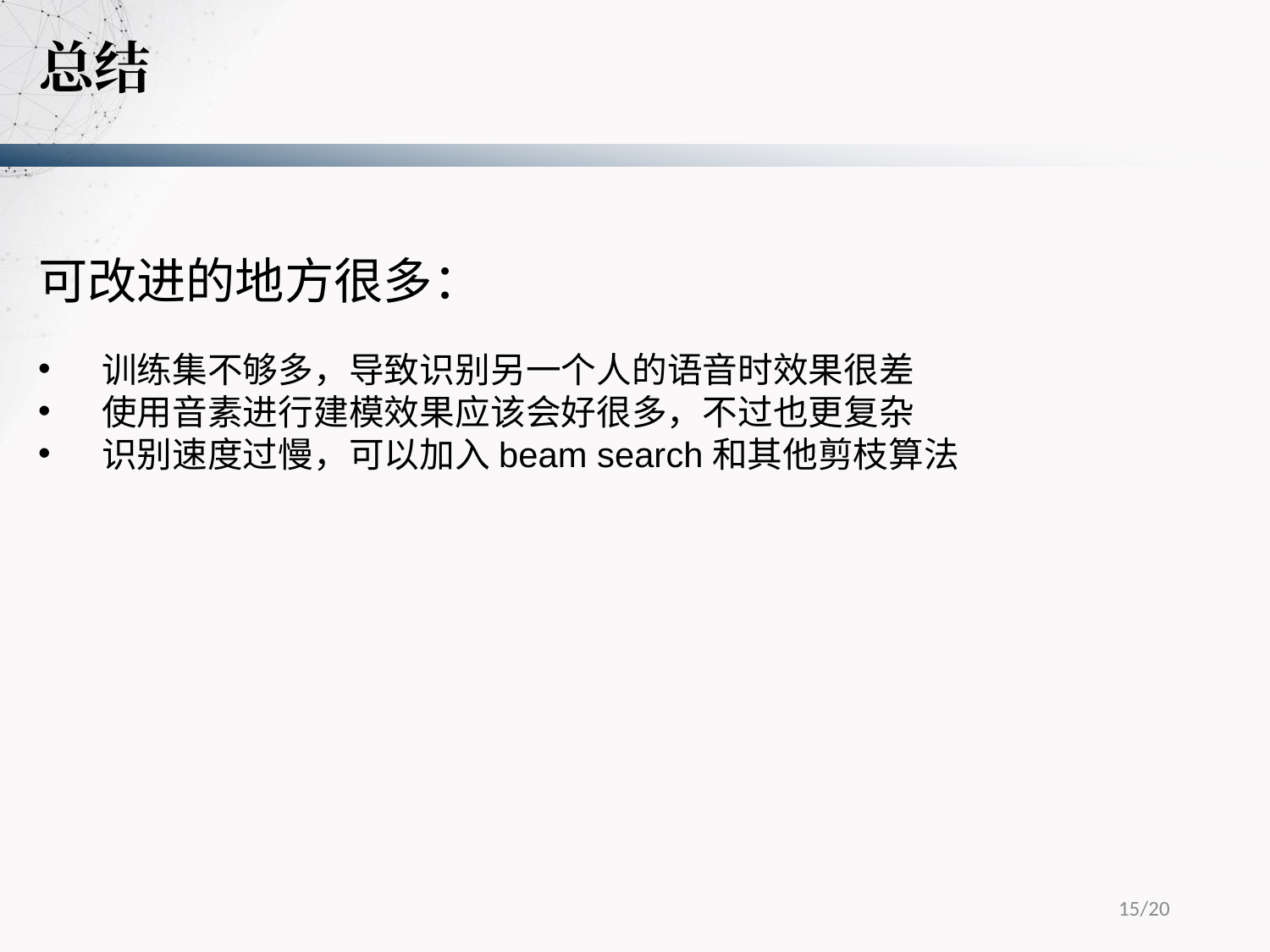

总结

可改进的地方很多：

训练集不够多，导致识别另一个人的语音时效果很差
使用音素进行建模效果应该会好很多，不过也更复杂
识别速度过慢，可以加入beam search和其他剪枝算法
15/20